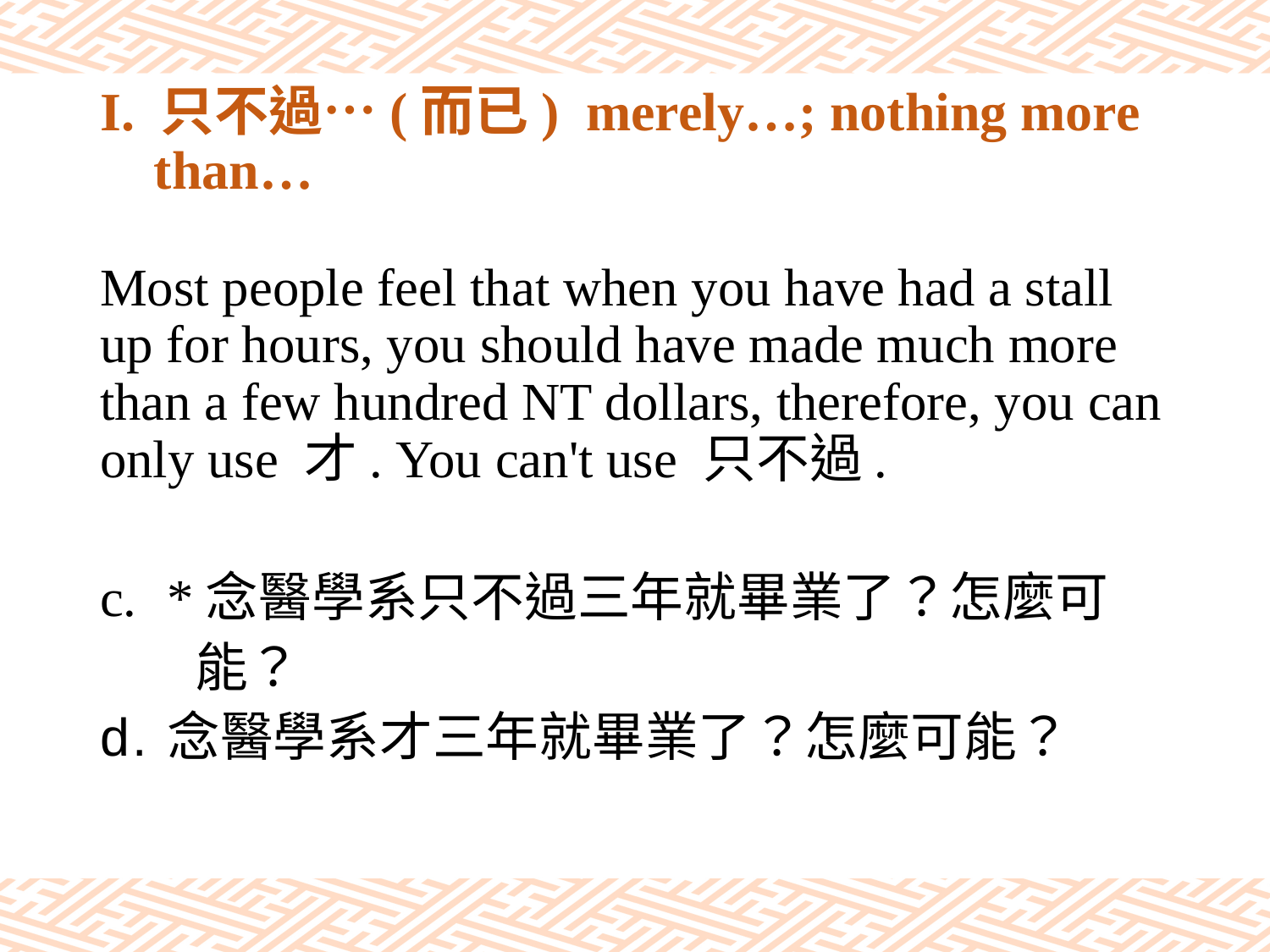

# I. 只不過…(而已)  merely…; nothing more than…
Most people feel that when you have had a stall up for hours, you should have made much more than a few hundred NT dollars, therefore, you can only use 才. You can't use 只不過.

*念醫學系只不過三年就畢業了？怎麼可
       能？
念醫學系才三年就畢業了？怎麼可能？